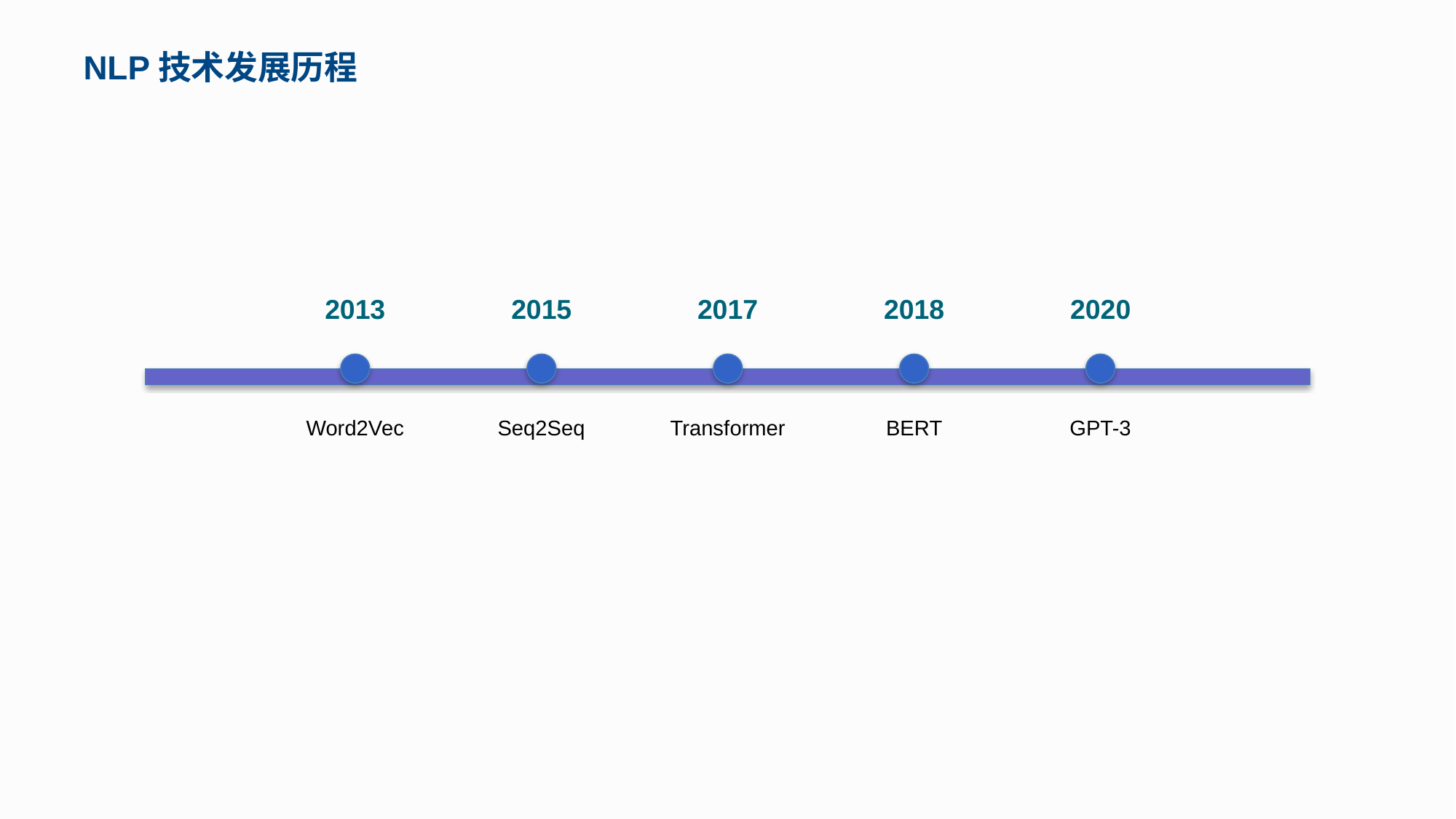

NLP技术发展历程
2013
2015
2017
2018
2020

Word2Vec
Seq2Seq
Transformer
BERT
GPT-3